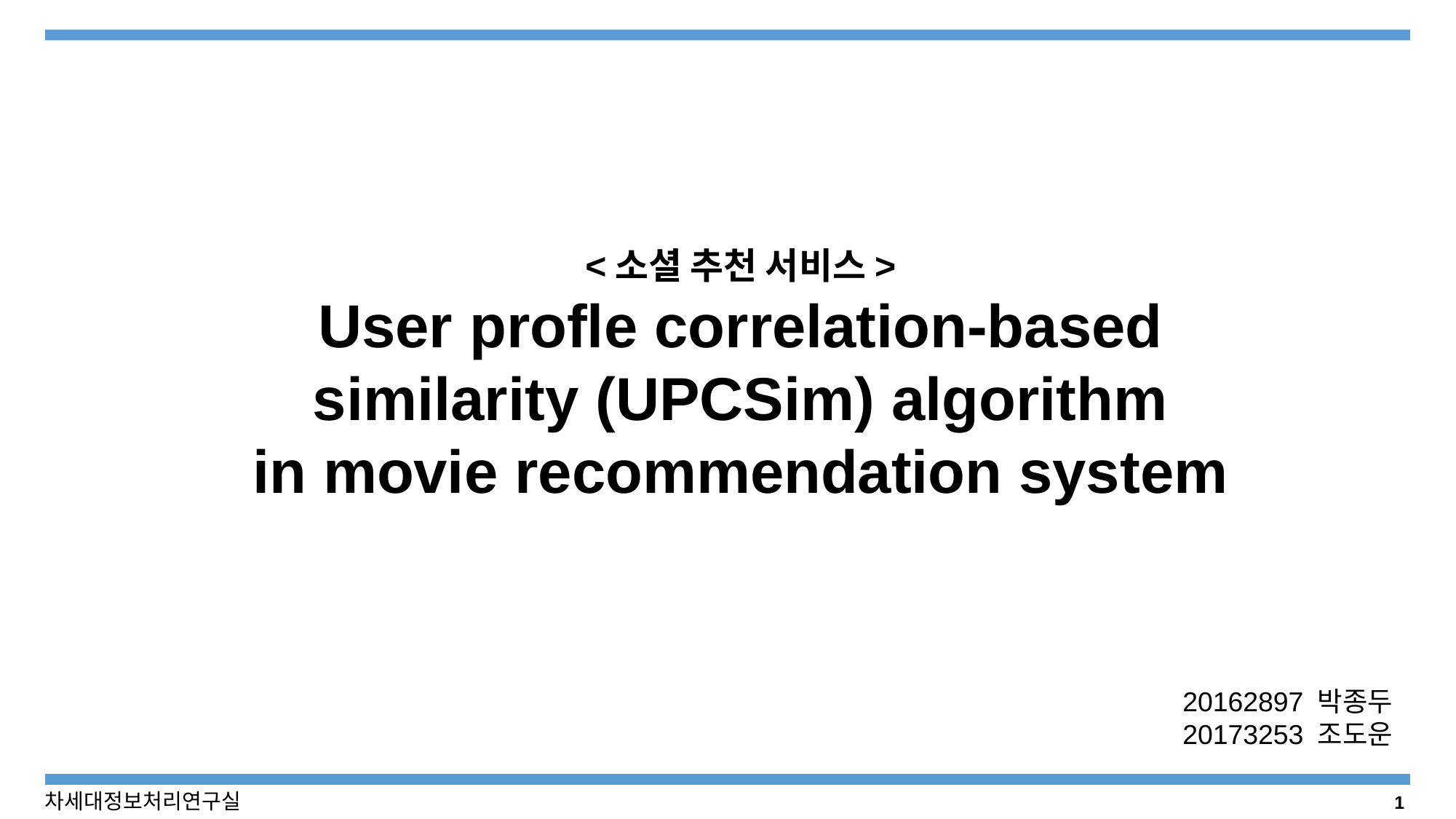

<소셜 추천 서비스>
User profle correlation‑based similarity (UPCSim) algorithm in movie recommendation system
20162897 박종두
20173253 조도운
1